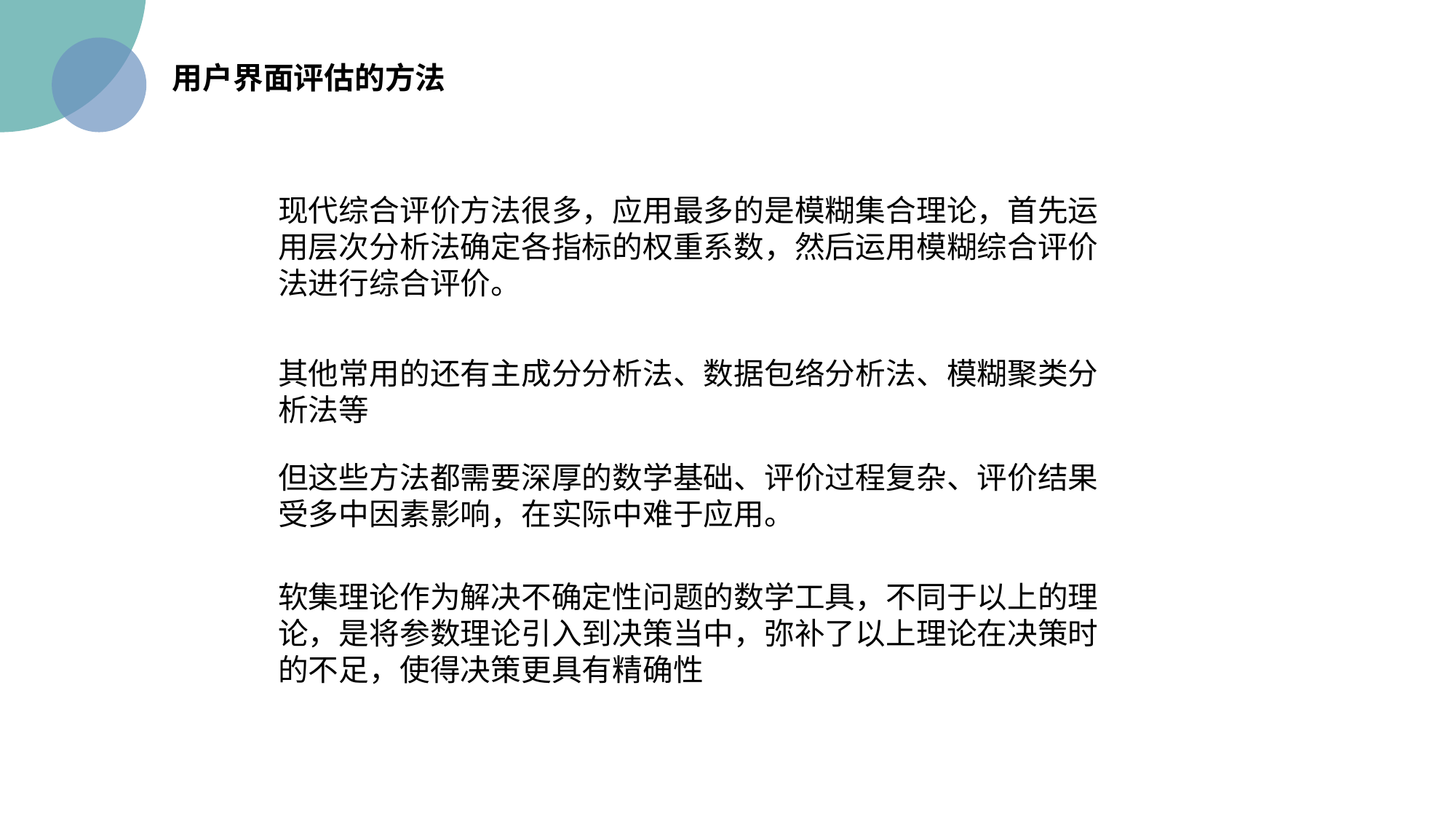

用户界面评估的方法
现代综合评价方法很多，应用最多的是模糊集合理论，首先运用层次分析法确定各指标的权重系数，然后运用模糊综合评价法进行综合评价。
其他常用的还有主成分分析法、数据包络分析法、模糊聚类分析法等
但这些方法都需要深厚的数学基础、评价过程复杂、评价结果受多中因素影响，在实际中难于应用。
软集理论作为解决不确定性问题的数学工具，不同于以上的理论，是将参数理论引入到决策当中，弥补了以上理论在决策时的不足，使得决策更具有精确性